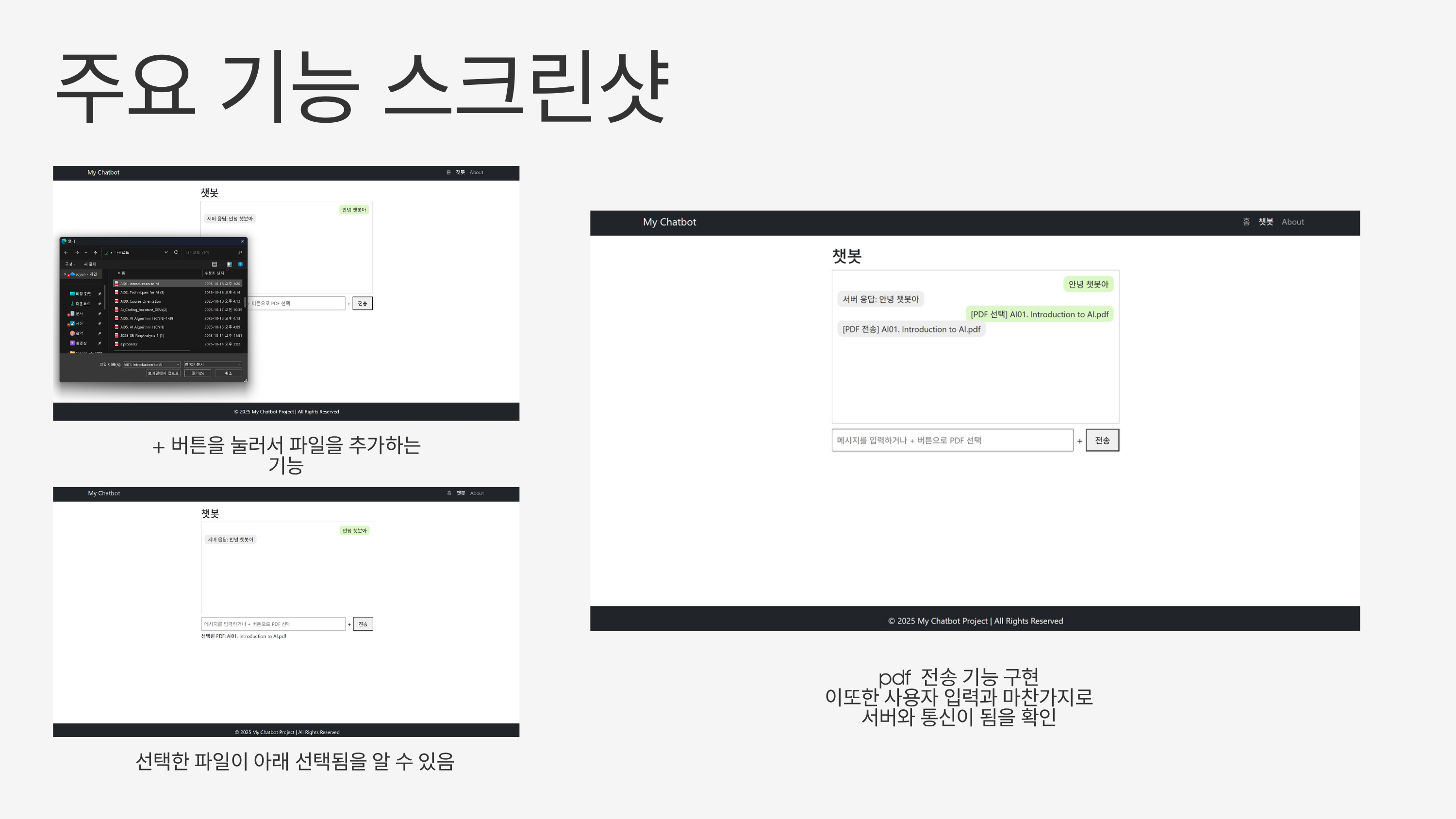

주요 기능 스크린샷

+버튼을 눌러서 파일을 추가하는 기능

pdf 전송 기능 구현
이또한 사용자 입력과 마찬가지로
서버와 통신이 됨을 확인
선택한 파일이 아래 선택됨을 알 수 있음